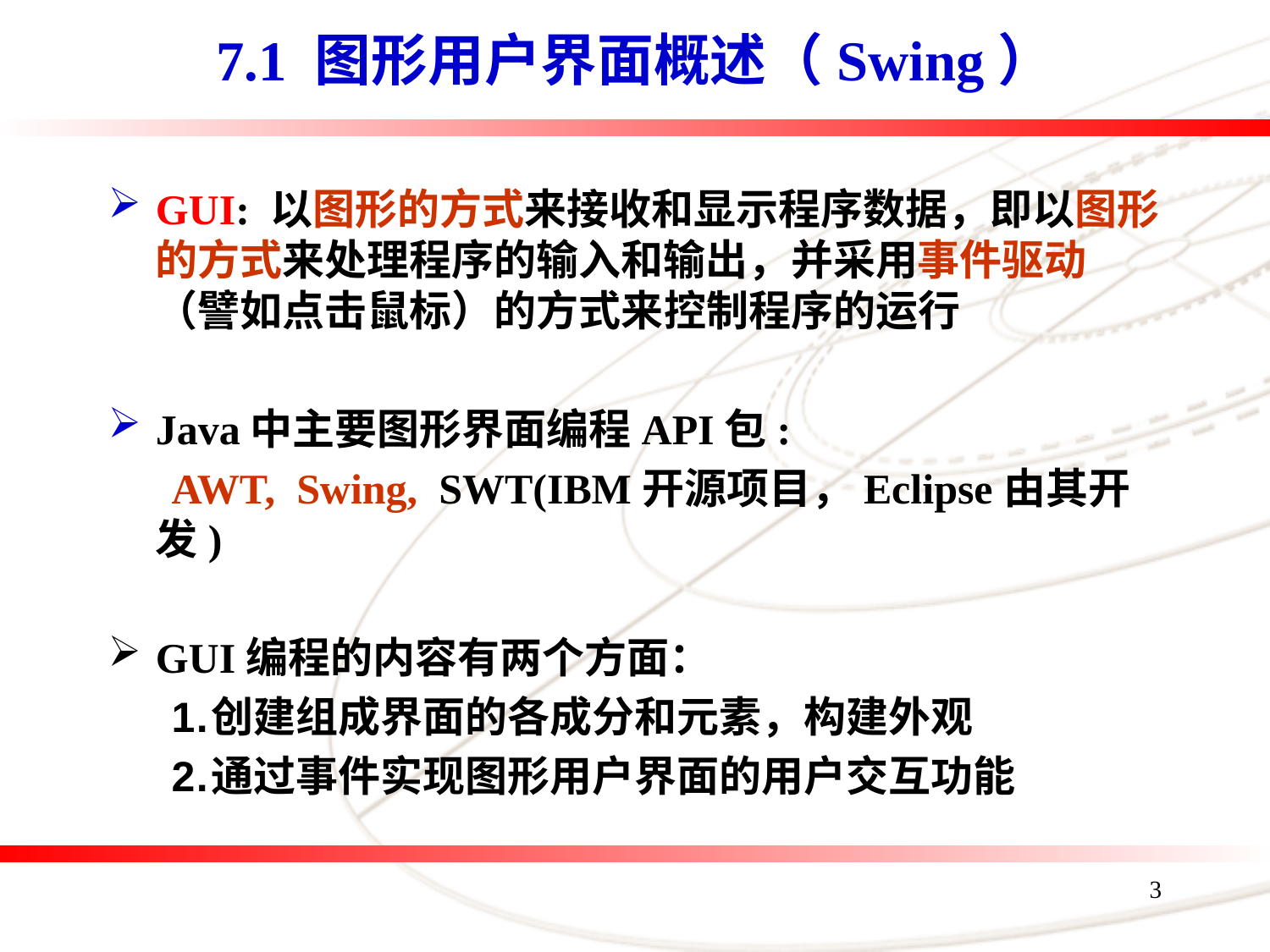

# 7.1 图形用户界面概述（Swing）

GUI: 以图形的方式来接收和显示程序数据，即以图形的方式来处理程序的输入和输出，并采用事件驱动（譬如点击鼠标）的方式来控制程序的运行

Java中主要图形界面编程API包:
      AWT,  Swing,  SWT(IBM开源项目，Eclipse由其开发)

GUI编程的内容有两个方面：
创建组成界面的各成分和元素，构建外观
通过事件实现图形用户界面的用户交互功能

3